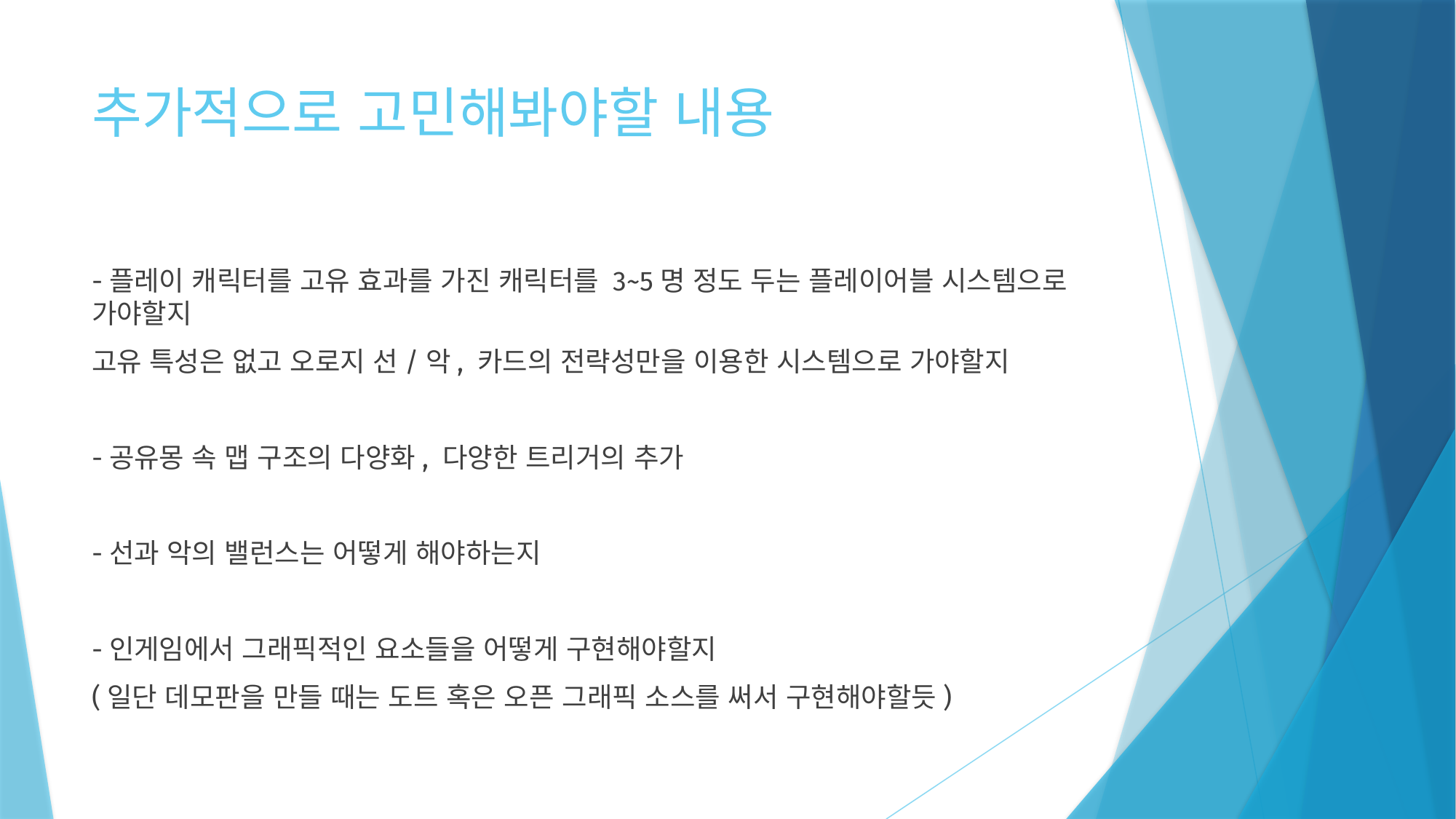

# 추가적으로 고민해봐야할 내용
-플레이 캐릭터를 고유 효과를 가진 캐릭터를 3~5명 정도 두는 플레이어블 시스템으로 가야할지
고유 특성은 없고 오로지 선/악, 카드의 전략성만을 이용한 시스템으로 가야할지

-공유몽 속 맵 구조의 다양화, 다양한 트리거의 추가

-선과 악의 밸런스는 어떻게 해야하는지

-인게임에서 그래픽적인 요소들을 어떻게 구현해야할지
(일단 데모판을 만들 때는 도트 혹은 오픈 그래픽 소스를 써서 구현해야할듯)